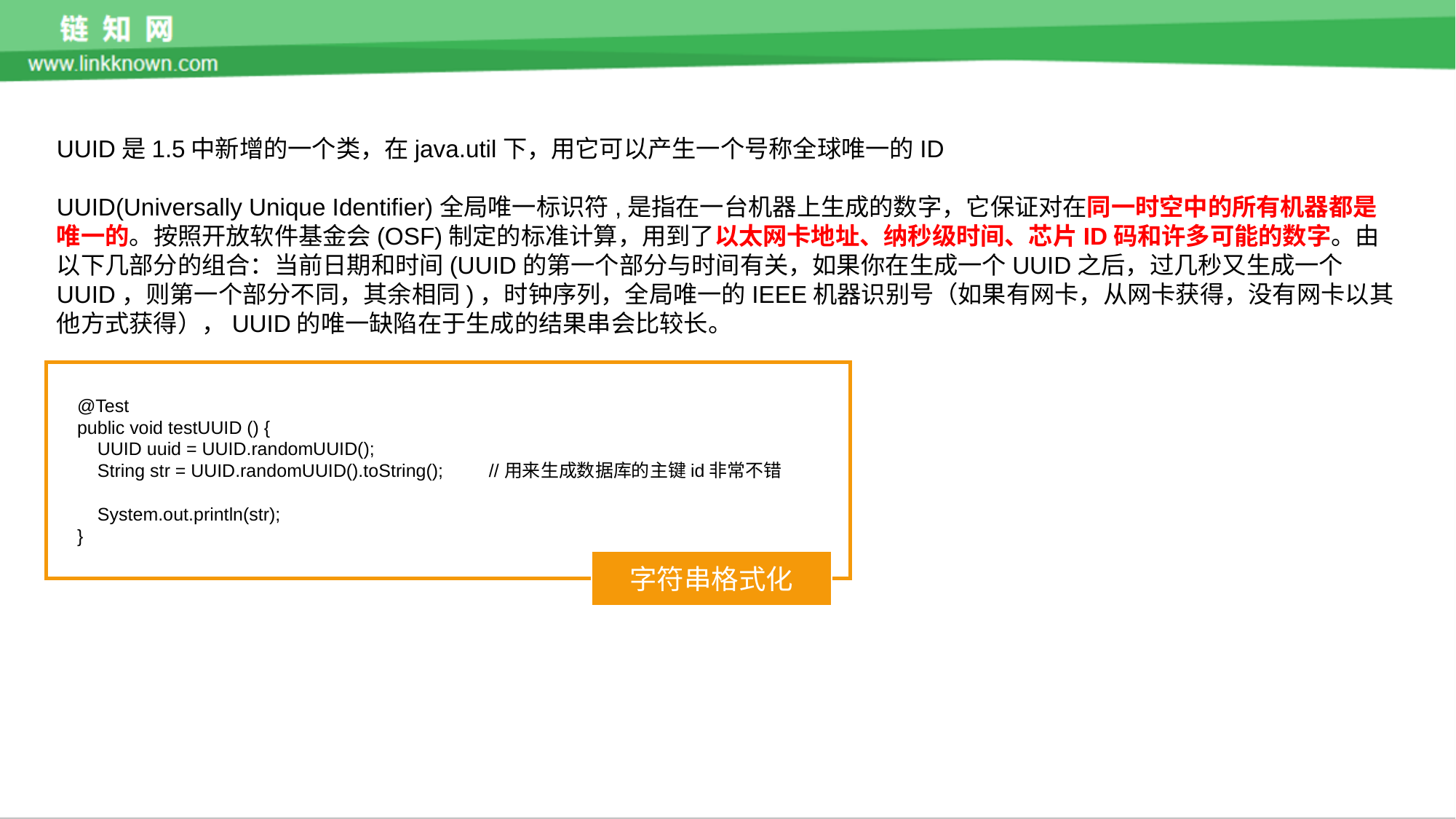

UUID是1.5中新增的一个类，在java.util下，用它可以产生一个号称全球唯一的ID

UUID(Universally Unique Identifier)全局唯一标识符,是指在一台机器上生成的数字，它保证对在同一时空中的所有机器都是唯一的。按照开放软件基金会(OSF)制定的标准计算，用到了以太网卡地址、纳秒级时间、芯片ID码和许多可能的数字。由以下几部分的组合：当前日期和时间(UUID的第一个部分与时间有关，如果你在生成一个UUID之后，过几秒又生成一个UUID，则第一个部分不同，其余相同)，时钟序列，全局唯一的IEEE机器识别号（如果有网卡，从网卡获得，没有网卡以其他方式获得），UUID的唯一缺陷在于生成的结果串会比较长。

    @Test
    public void testUUID () {
        UUID uuid = UUID.randomUUID();
        String str = UUID.randomUUID().toString();         //用来生成数据库的主键id非常不错

        System.out.println(str);
    }
字符串格式化